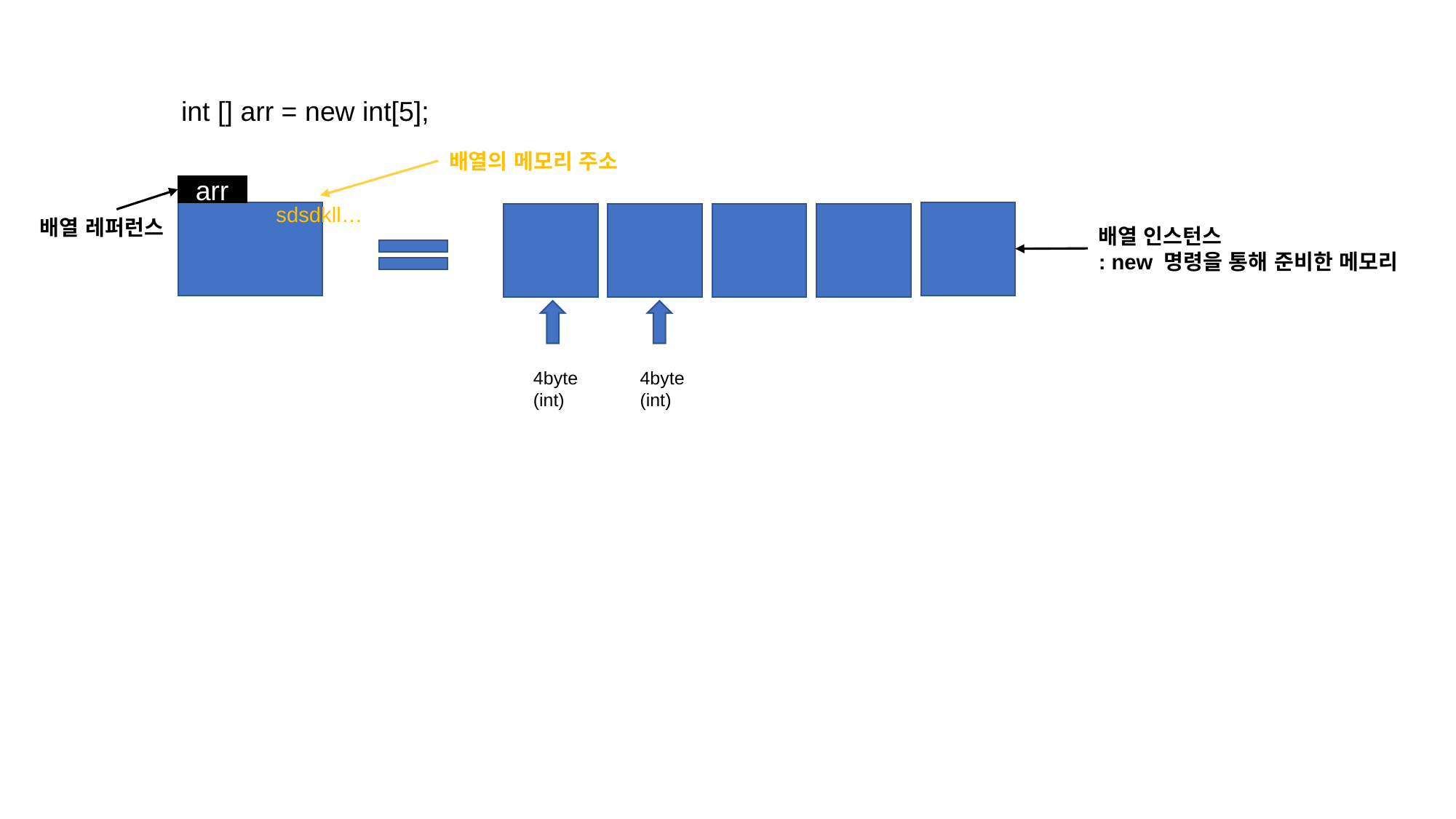

int [] arr = new int[5];
배열의 메모리 주소
arr
sdsdkll…

배열 레퍼런스
배열 인스턴스
: new 명령을 통해 준비한 메모리

4byte
(int)
4byte
(int)